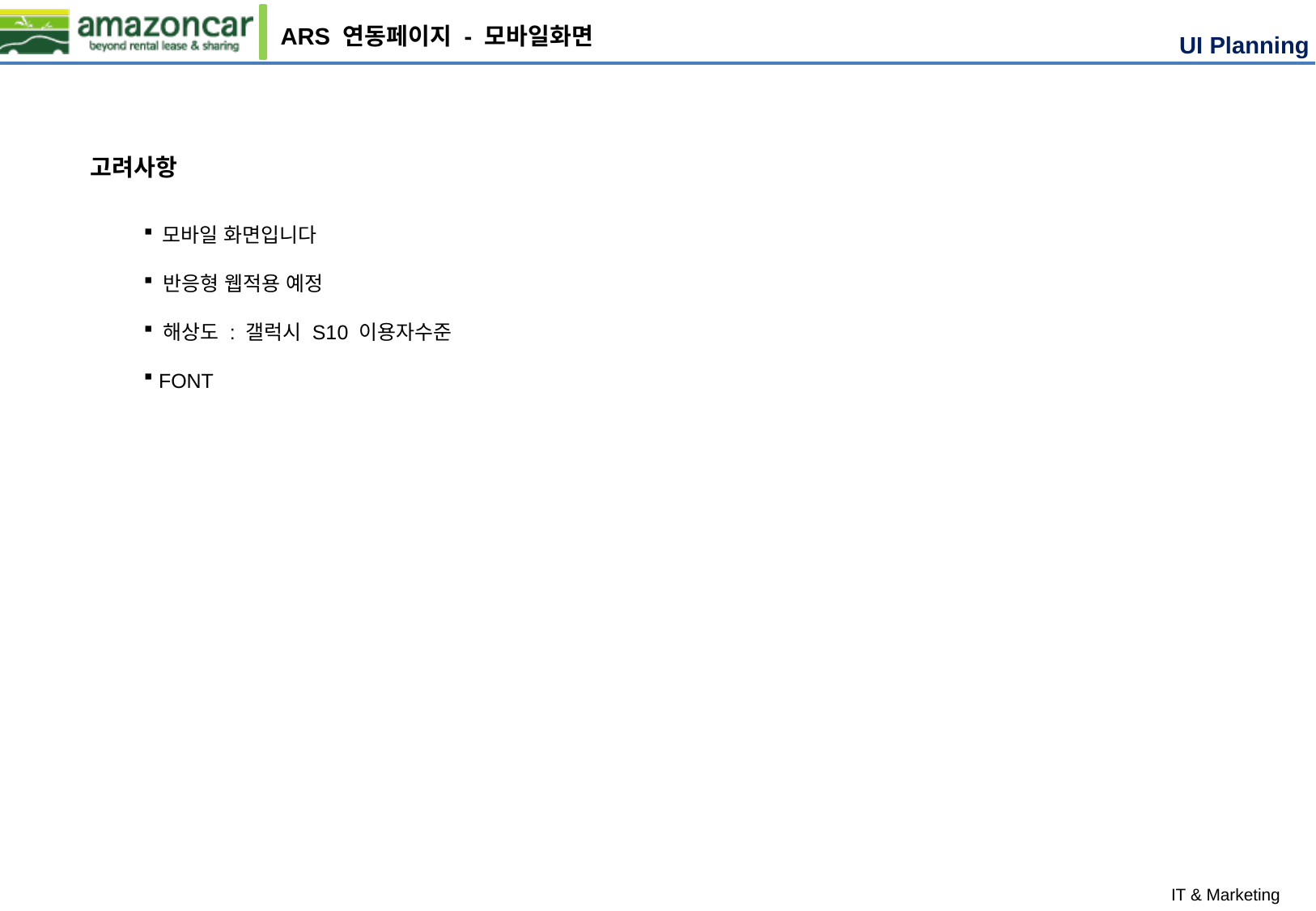

ARS 연동페이지 - 모바일화면
고려사항
 모바일 화면입니다

 반응형 웹적용 예정

 해상도 : 갤럭시 S10 이용자수준

 FONT